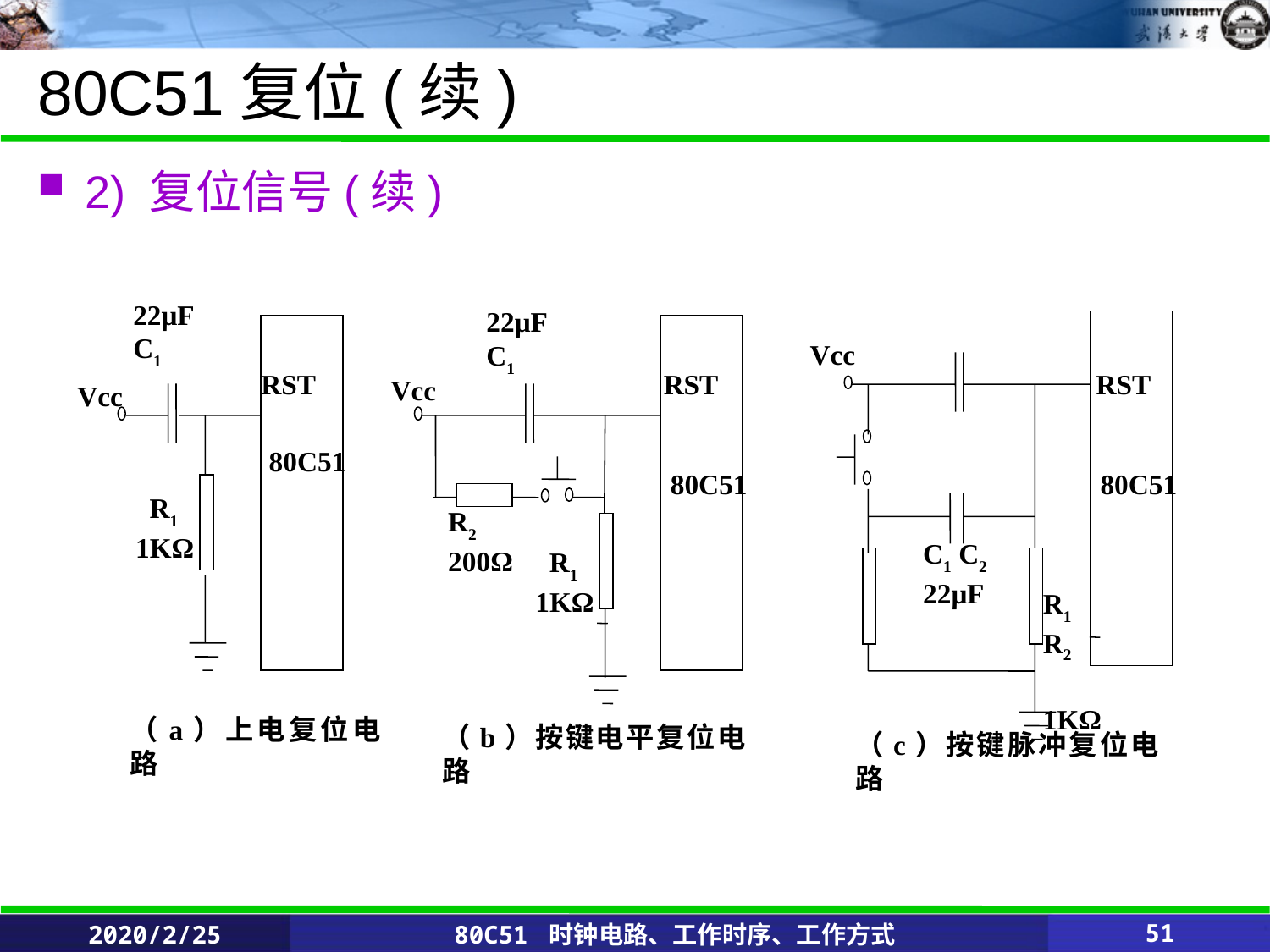

# 80C51复位(续)
2) 复位信号(续)

22μF C1

Vcc

22μF C1

Vcc

Vcc

RST

RST

RST

80C51

80C51
80C51

  R1
1KΩ

R2
200Ω

C1 C2
22μF

  R1
1KΩ

R1
R2

1KΩ

（a）上电复位电路

（b）按键电平复位电路

（c）按键脉冲复位电路

2020/2/25
80C51 时钟电路、工作时序、工作方式
51